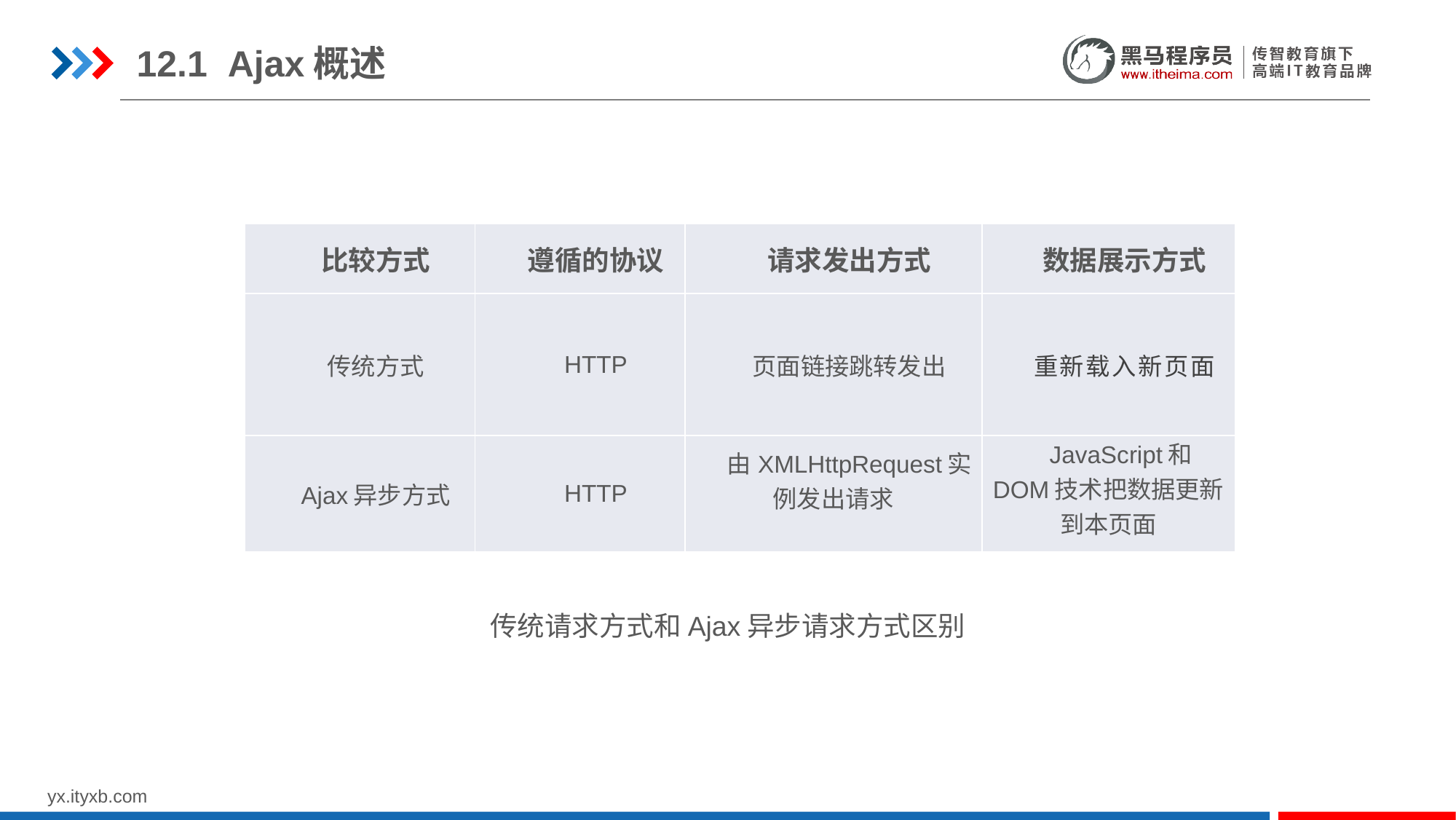

12.1  Ajax概述
| 比较方式 | 遵循的协议 | 请求发出方式 | 数据展示方式 |
| --- | --- | --- | --- |
| 传统方式 | HTTP | 页面链接跳转发出 | 重新载入新页面 |
| Ajax异步方式 | HTTP | 由XMLHttpRequest实例发出请求 | JavaScript和DOM技术把数据更新到本页面 |
传统请求方式和Ajax异步请求方式区别